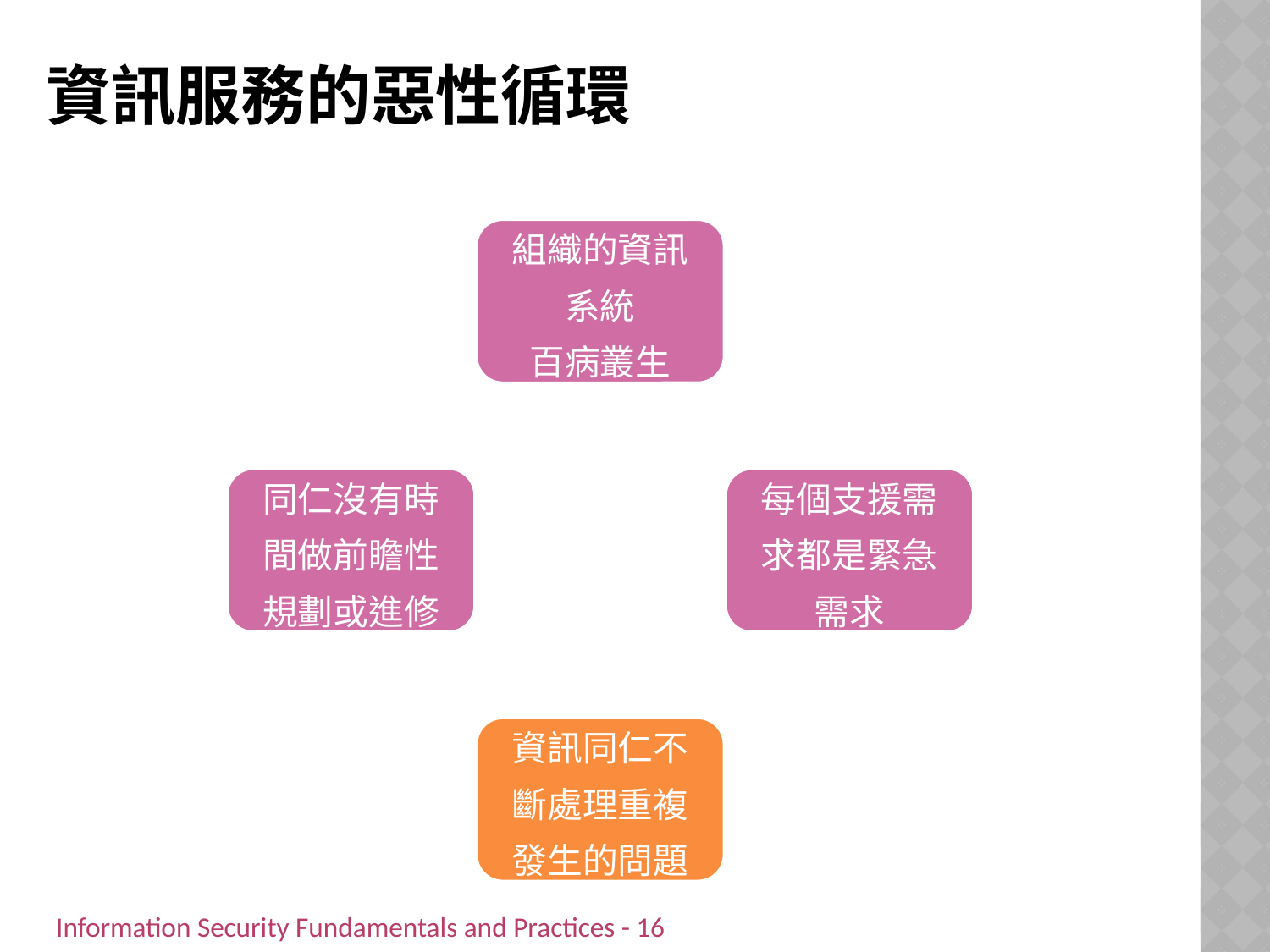

# 資訊服務的惡性循環
組織的資訊系統
百病叢生
資訊同仁不斷處理重複發生的問題